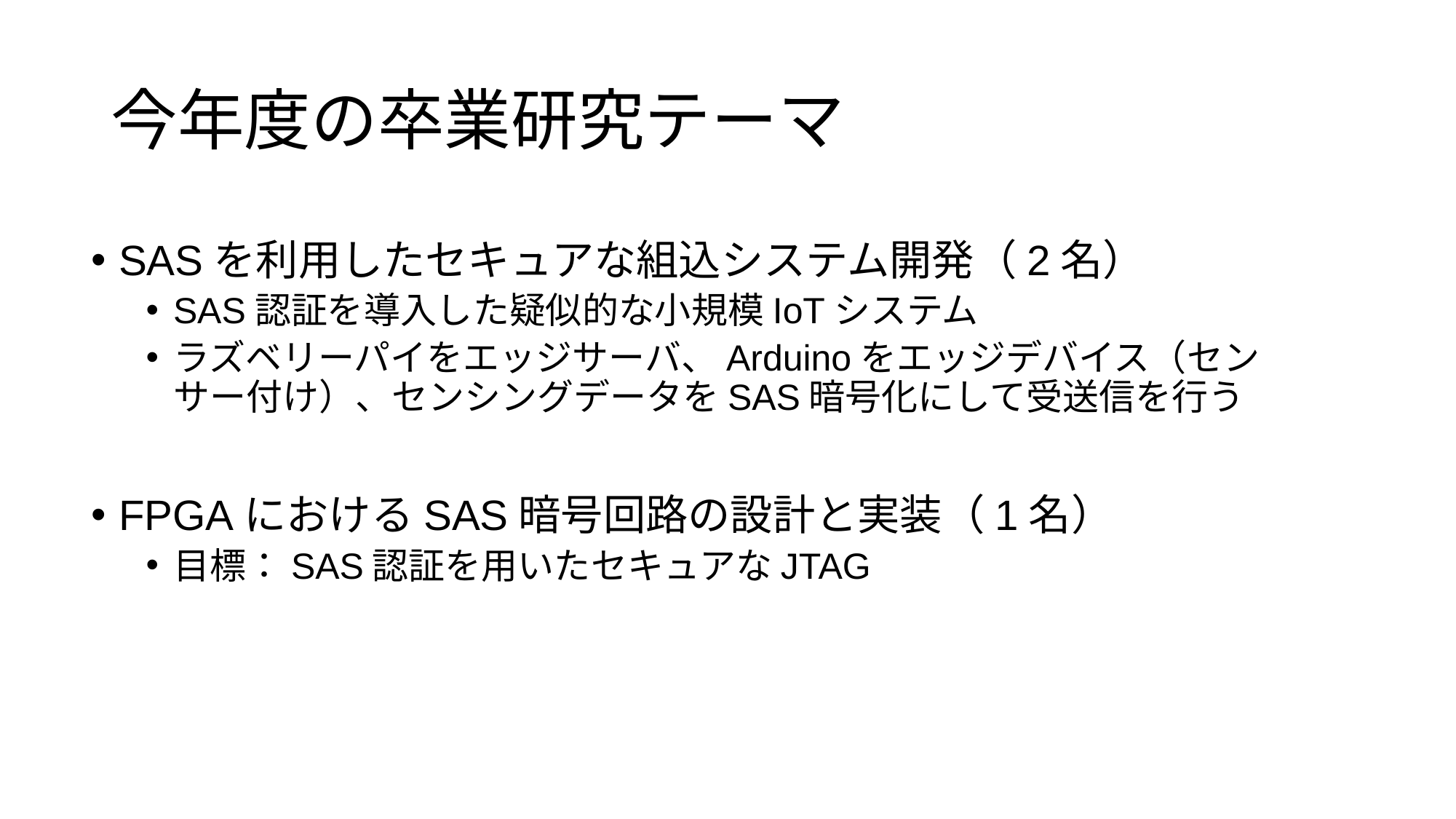

# 今年度の卒業研究テーマ
SASを利用したセキュアな組込システム開発（2名）
SAS認証を導入した疑似的な小規模IoTシステム
ラズベリーパイをエッジサーバ、Arduinoをエッジデバイス（センサー付け）、センシングデータをSAS暗号化にして受送信を行う

FPGAにおけるSAS暗号回路の設計と実装（1名）
目標：SAS認証を用いたセキュアなJTAG